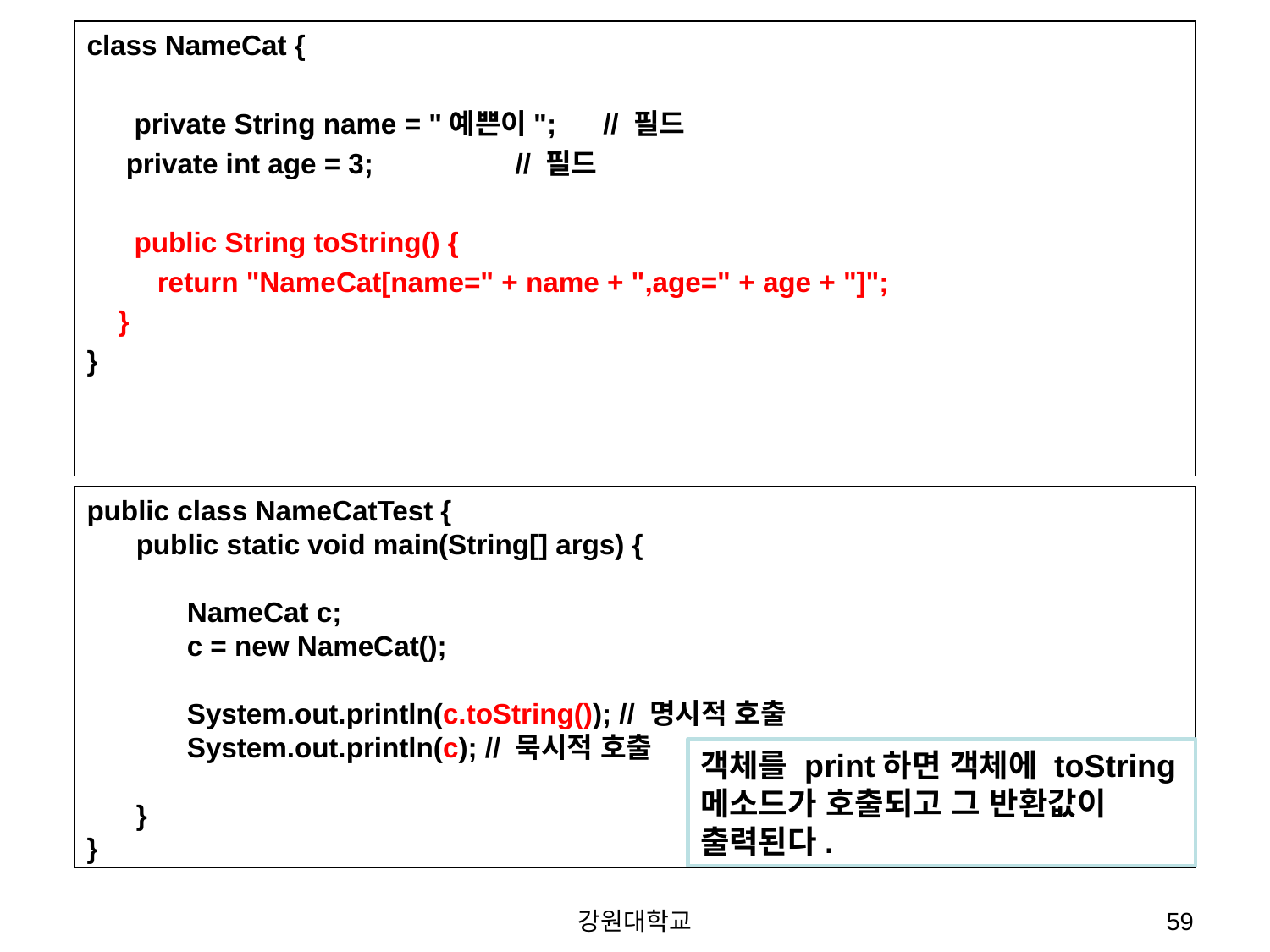

class NameCat {

	private String name = "예쁜이";      // 필드
     private int age = 3;		// 필드

	public String toString() {
         return "NameCat[name=" + name + ",age=" + age + "]";
    }
}
public class NameCatTest {
	public static void main(String[] args) {

		NameCat c;
		c = new NameCat();

		System.out.println(c.toString()); // 명시적 호출
		System.out.println(c); // 묵시적 호출

	}
}

객체를 print하면 객체에 toString 메소드가 호출되고 그 반환값이 출력된다.
강원대학교
59